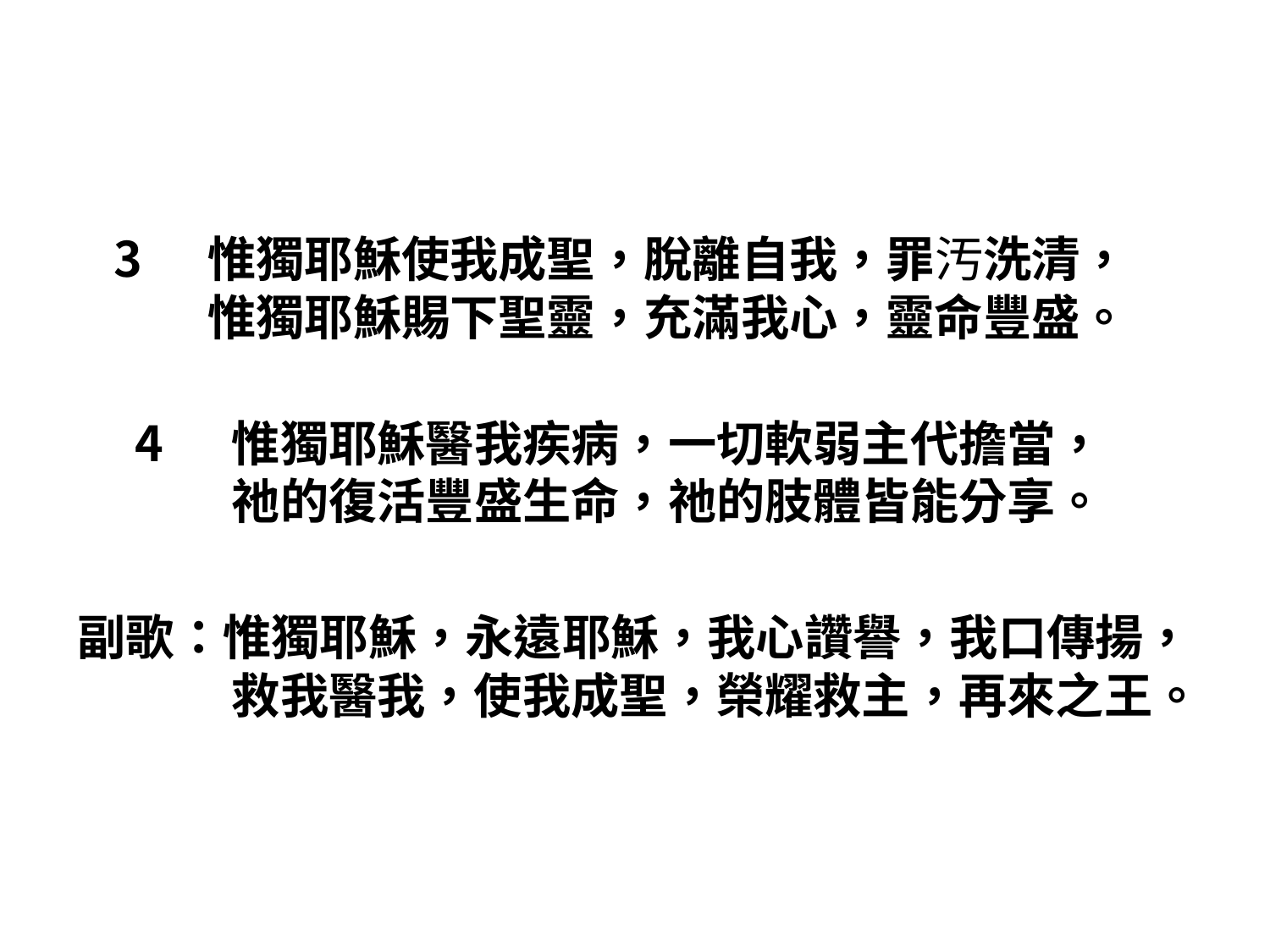

#
惟獨耶穌使我成聖，脫離自我，罪汚洗清，
惟獨耶穌賜下聖靈，充滿我心，靈命豐盛。
惟獨耶穌醫我疾病，一切軟弱主代擔當，
祂的復活豐盛生命，祂的肢體皆能分享。

副歌：惟獨耶穌，永遠耶穌，我心讚譽，我口傳揚，
　　救我醫我，使我成聖，榮耀救主，再來之王。